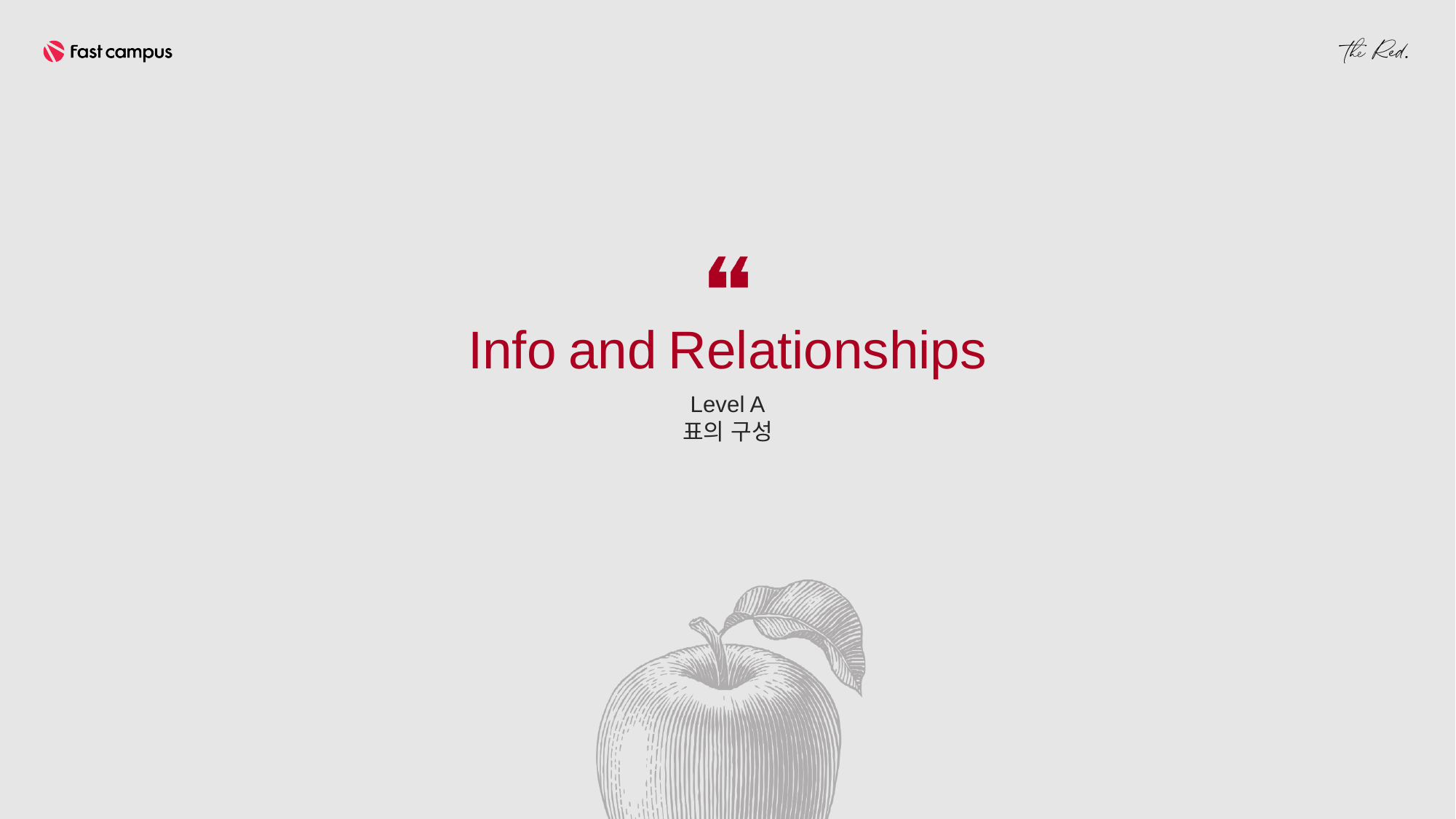

Info and Relationships
Level A
표의 구성